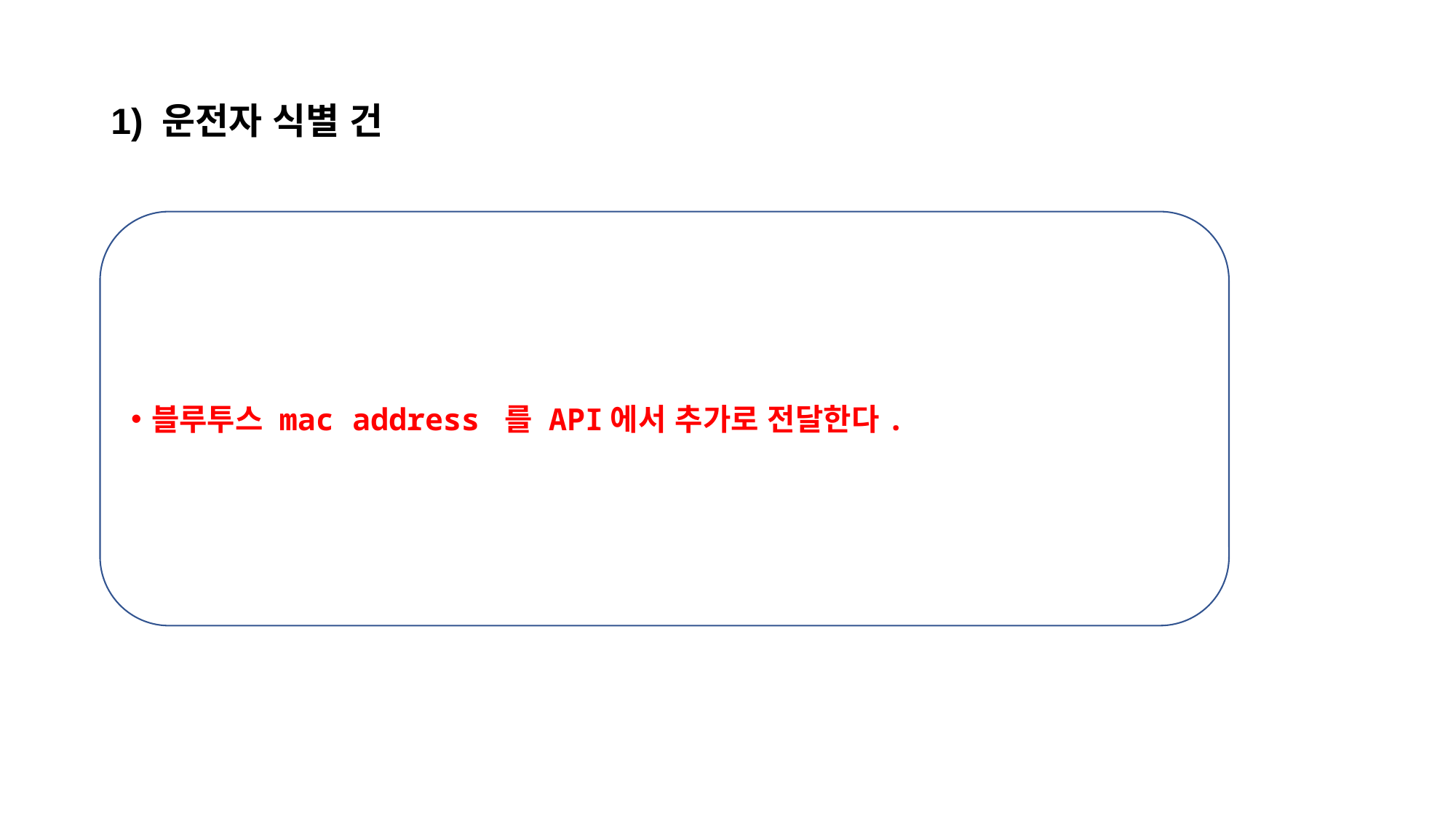

# 1) 운전자 식별 건
블루투스 mac address 를 API에서 추가로 전달한다.